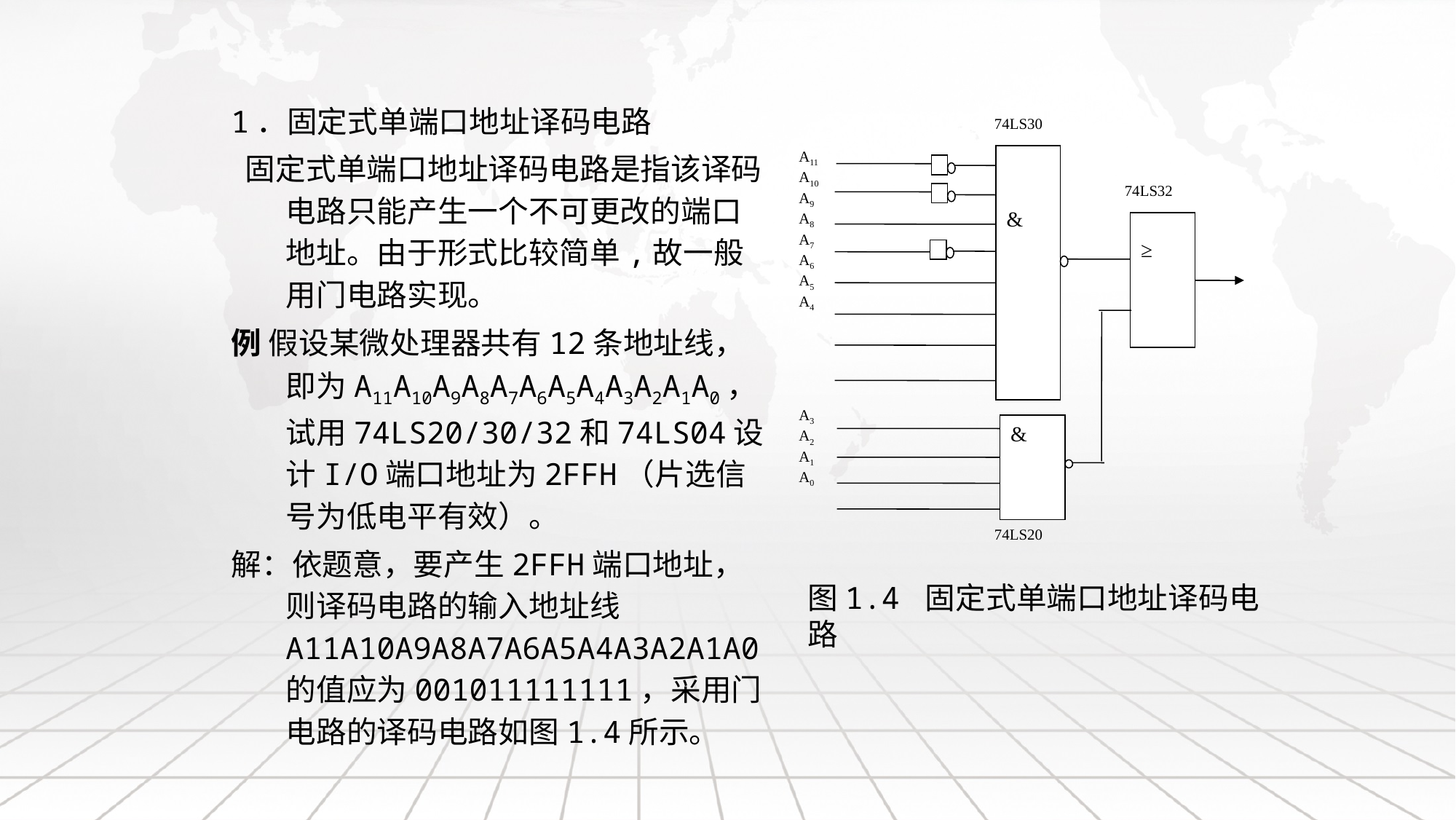

1．固定式单端口地址译码电路
 固定式单端口地址译码电路是指该译码电路只能产生一个不可更改的端口地址。由于形式比较简单,故一般用门电路实现。
例 假设某微处理器共有12条地址线，即为A11A10A9A8A7A6A5A4A3A2A1A0，试用74LS20/30/32和74LS04设计I/O端口地址为2FFH（片选信号为低电平有效）。
解：依题意，要产生2FFH端口地址，则译码电路的输入地址线A11A10A9A8A7A6A5A4A3A2A1A0的值应为001011111111，采用门电路的译码电路如图1.4所示。
74LS30
A11
A10
A9
A8
A7
A6
A5
A4

&

74LS32

≥

&

74LS20
A3
A2 A1
A0
图1.4 固定式单端口地址译码电路